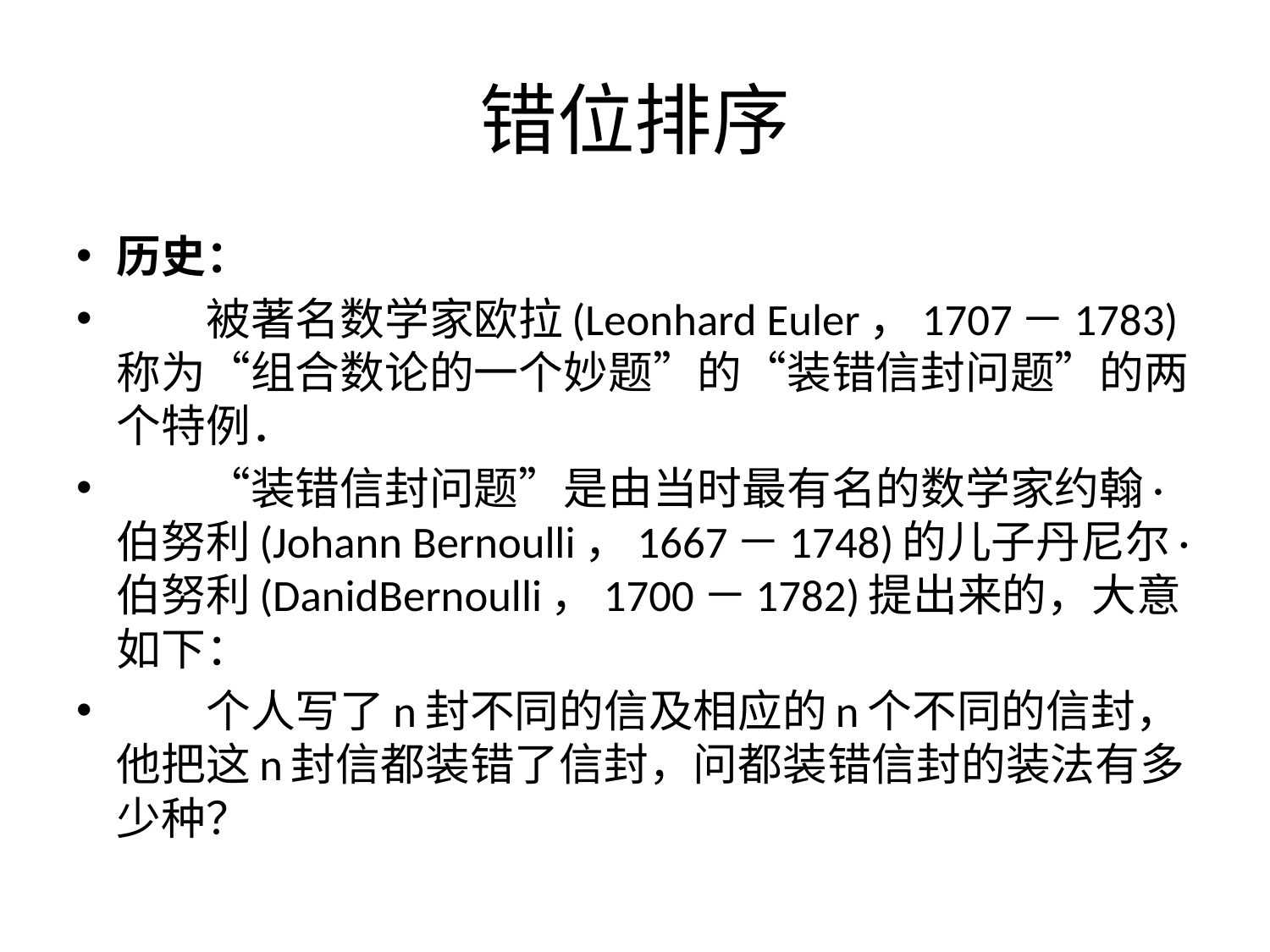

# 错位排序
历史：
　　被著名数学家欧拉(Leonhard Euler，1707－1783)称为“组合数论的一个妙题”的“装错信封问题”的两个特例．
　　“装错信封问题”是由当时最有名的数学家约翰·伯努利(Johann Bernoulli，1667－1748)的儿子丹尼尔·伯努利(DanidBernoulli，1700－1782)提出来的，大意如下：
　　个人写了n封不同的信及相应的n个不同的信封，他把这n封信都装错了信封，问都装错信封的装法有多少种？